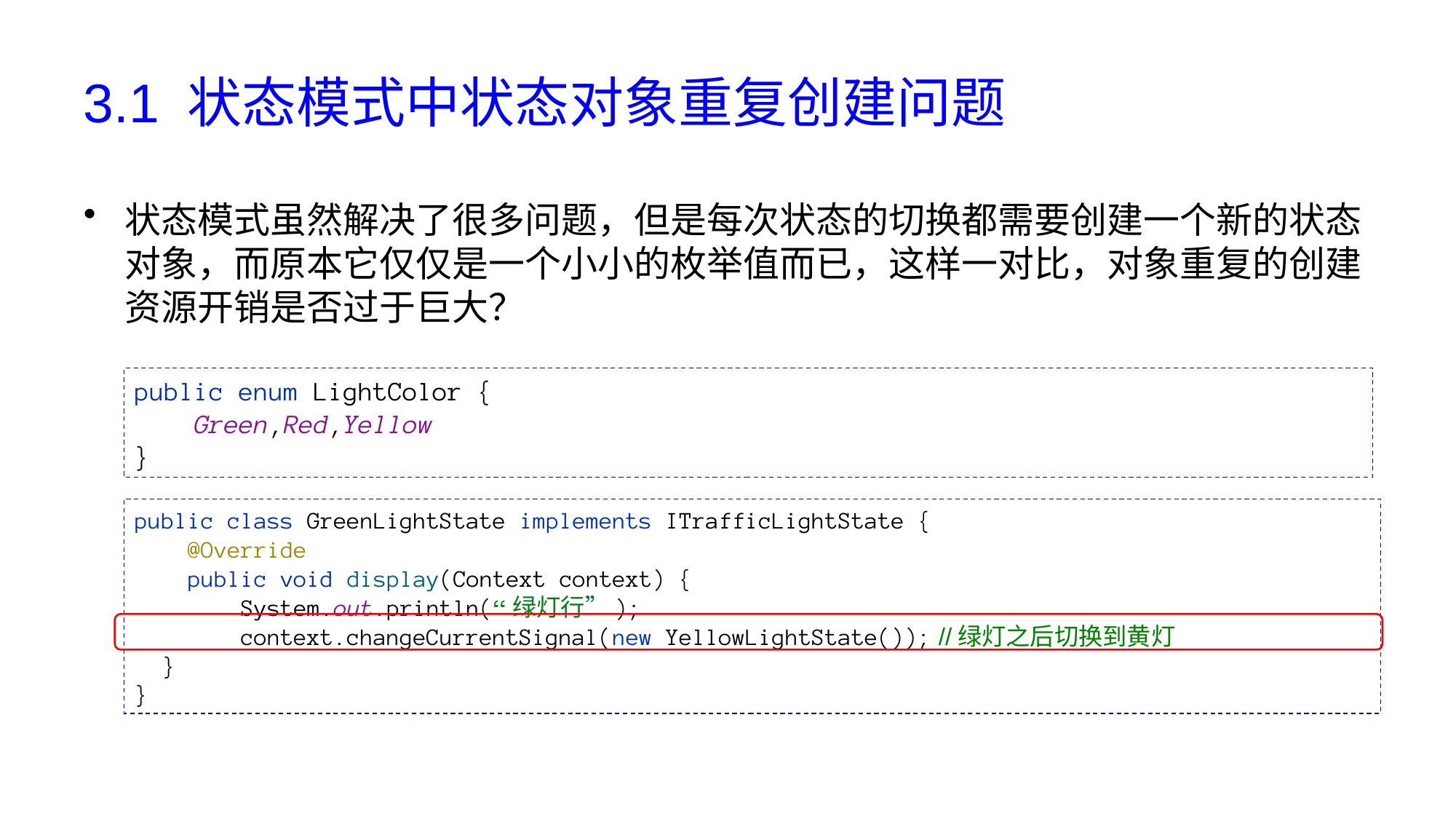

# 3.1 状态模式中状态对象重复创建问题
状态模式虽然解决了很多问题，但是每次状态的切换都需要创建一个新的状态对象，而原本它仅仅是一个小小的枚举值而已，这样一对比，对象重复的创建资源开销是否过于巨大？

public enum LightColor {
    Green,Red,Yellow
}
public class GreenLightState implements ITrafficLightState {
    @Override
    public void display(Context context) {
        System.out.println(“绿灯行”);
        context.changeCurrentSignal(new YellowLightState()); //绿灯之后切换到黄灯
    }
}

30